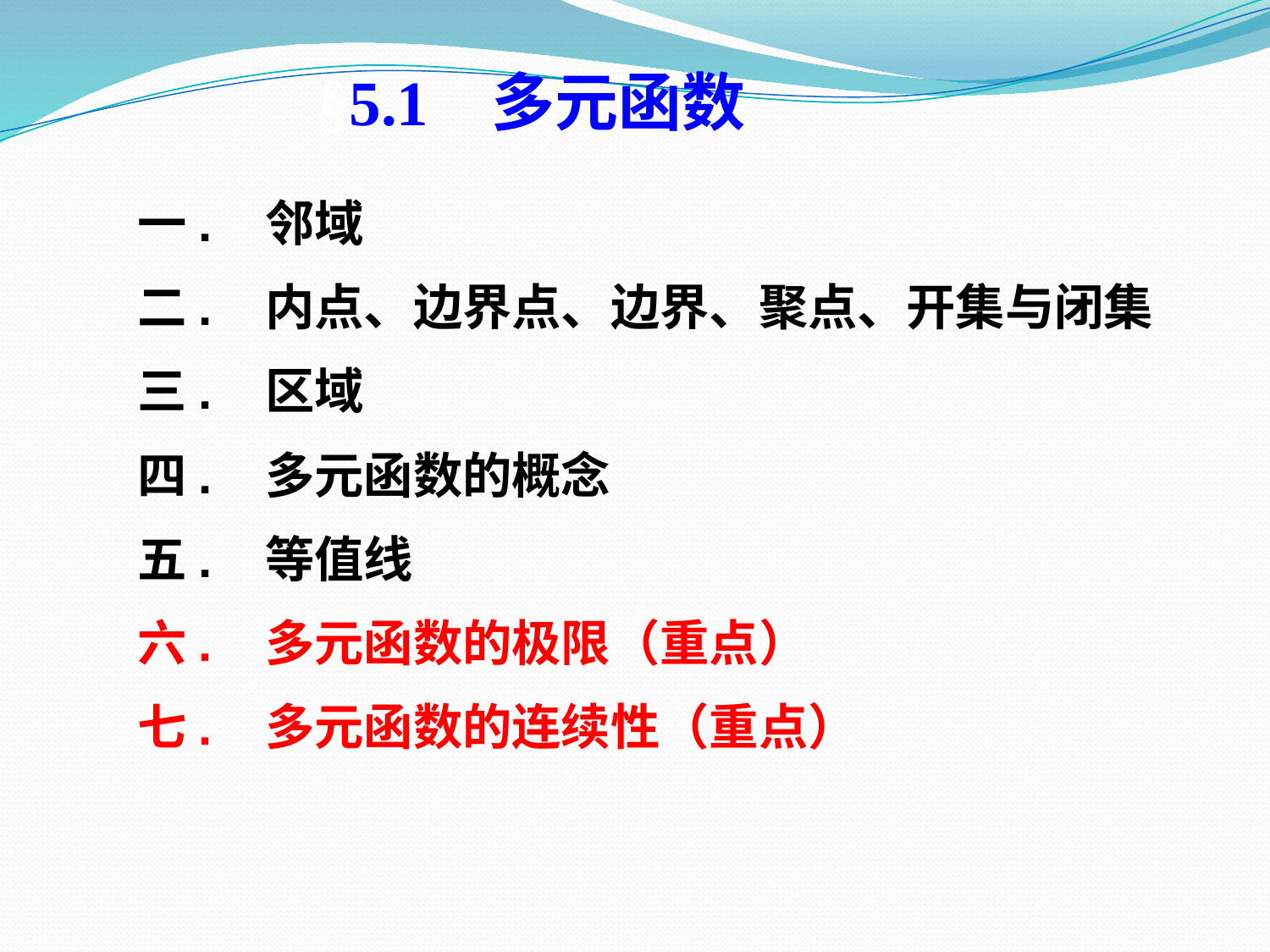

§5.1   多元函数
一.   邻域
二.   内点、边界点、边界、聚点、开集与闭集
三.   区域
四.   多元函数的概念
五.   等值线
六.   多元函数的极限（重点）
七.   多元函数的连续性（重点）